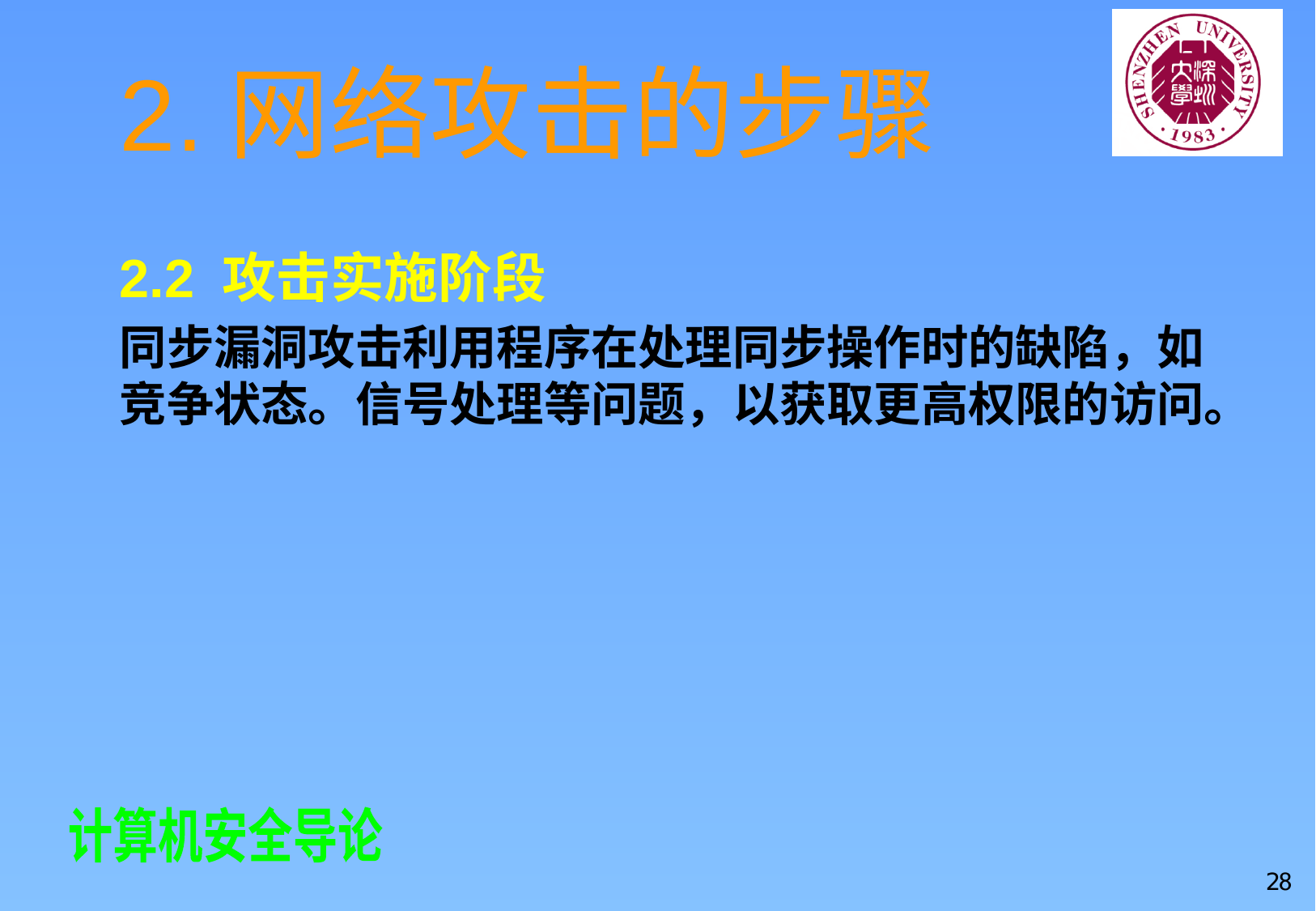

# 2.网络攻击的步骤
2.2 攻击实施阶段
同步漏洞攻击利用程序在处理同步操作时的缺陷，如竞争状态。信号处理等问题，以获取更高权限的访问。
28